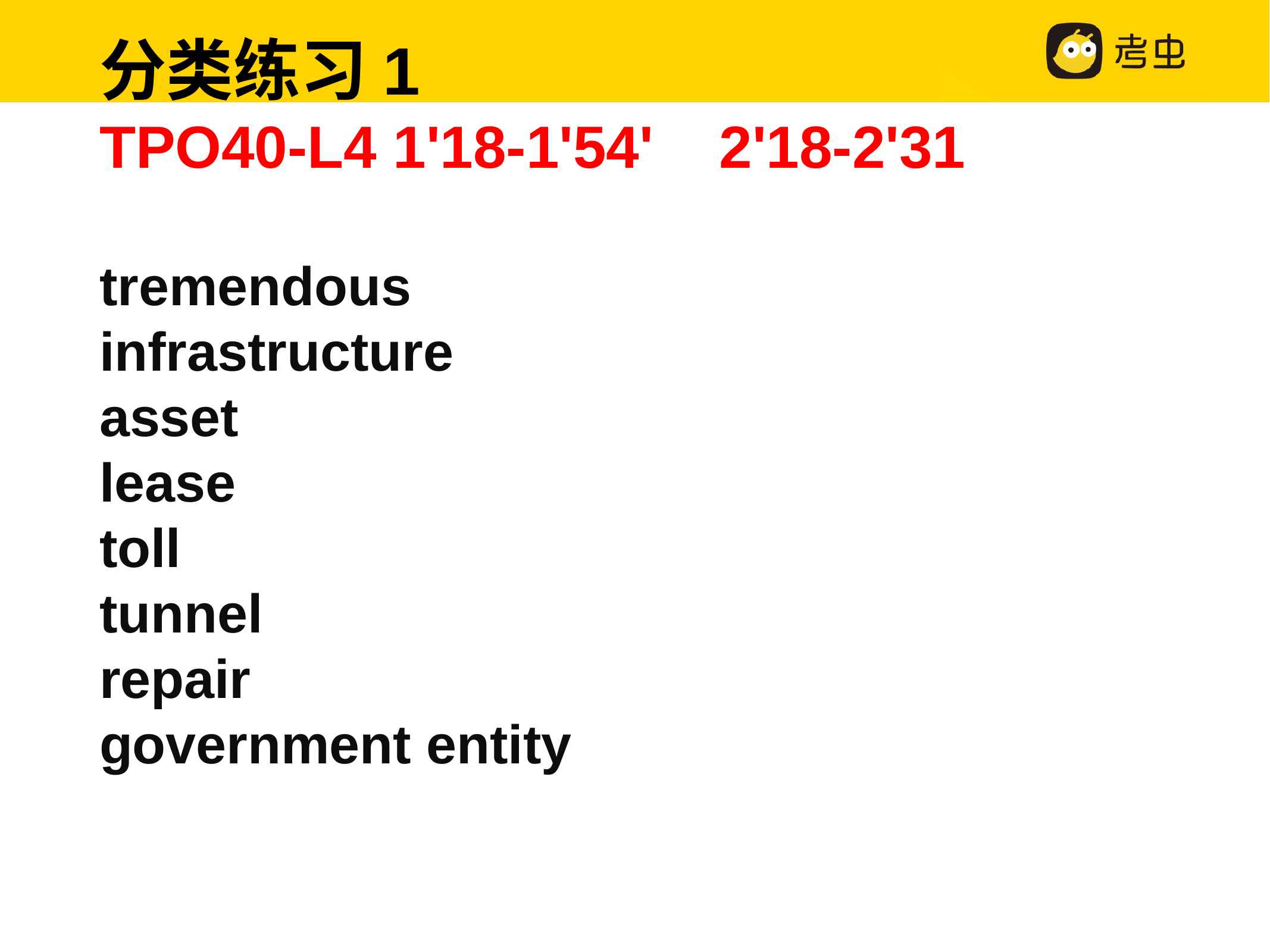

分类练习1
TPO40-L4 1'18-1'54'    2'18-2'31

tremendous
infrastructure
asset
lease
toll
tunnel
repair
government entity